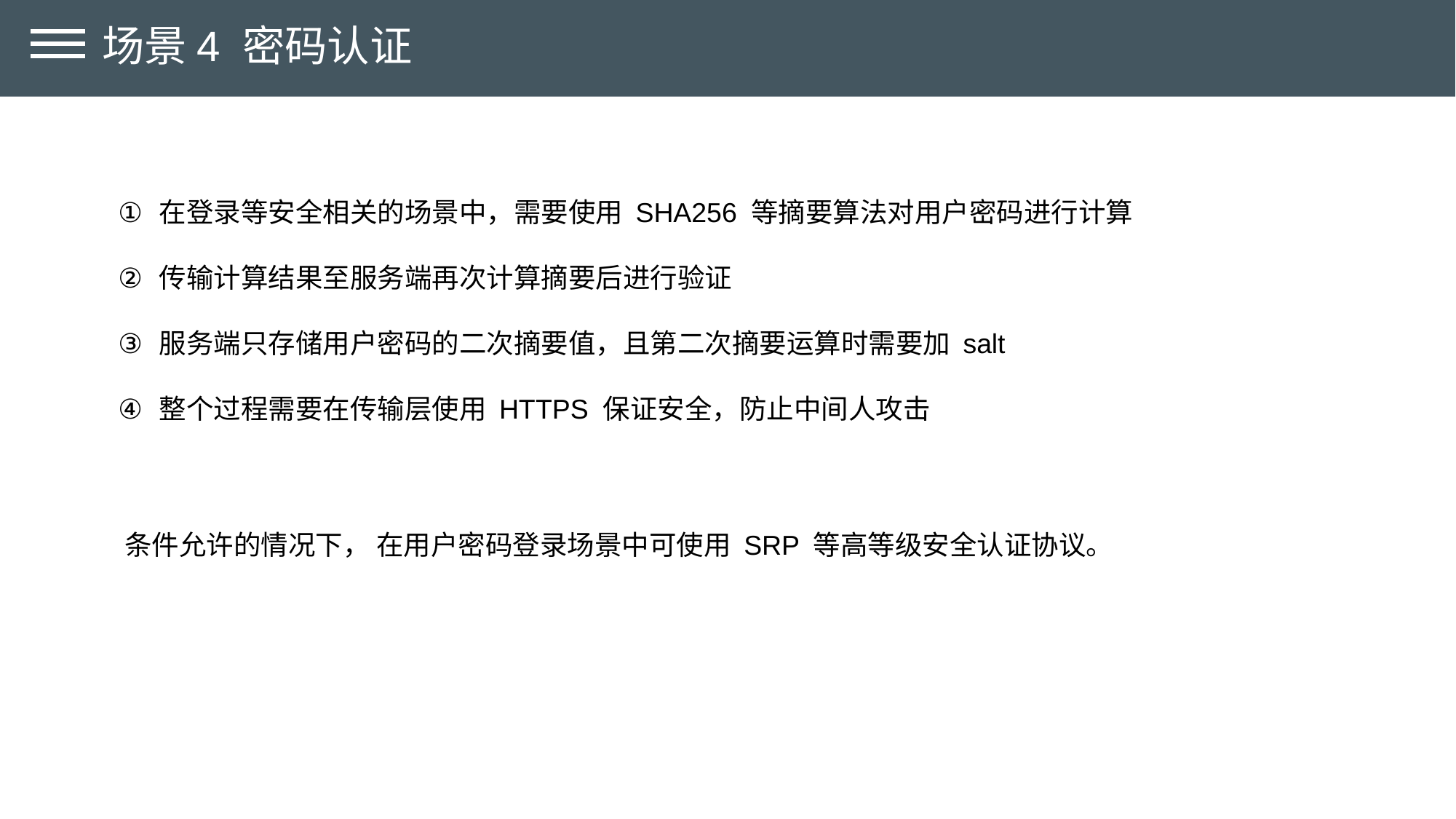

场景4 密码认证
在登录等安全相关的场景中，需要使用 SHA256 等摘要算法对用户密码进行计算
传输计算结果至服务端再次计算摘要后进行验证
服务端只存储用户密码的二次摘要值，且第二次摘要运算时需要加 salt
整个过程需要在传输层使用 HTTPS 保证安全，防止中间人攻击
条件允许的情况下， 在用户密码登录场景中可使用 SRP 等高等级安全认证协议。